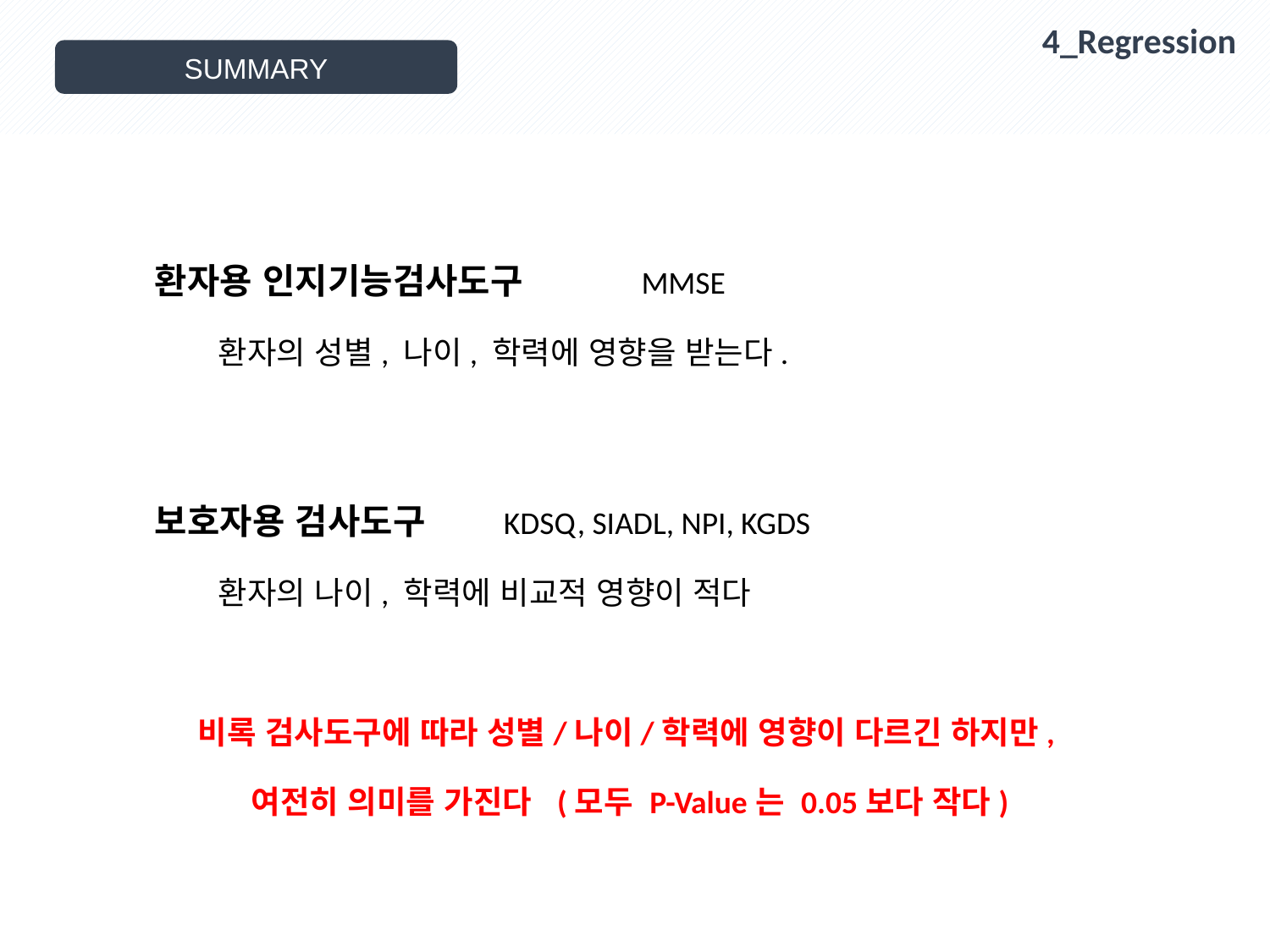

4_Regression

SUMMARY
환자용 인지기능검사도구           MMSE
환자의 성별, 나이, 학력에 영향을 받는다.

보호자용 검사도구       KDSQ, SIADL, NPI, KGDS
환자의 나이, 학력에 비교적 영향이 적다

비록 검사도구에 따라 성별/나이/학력에 영향이 다르긴 하지만,
여전히 의미를 가진다  (모두 P-Value는 0.05보다 작다)